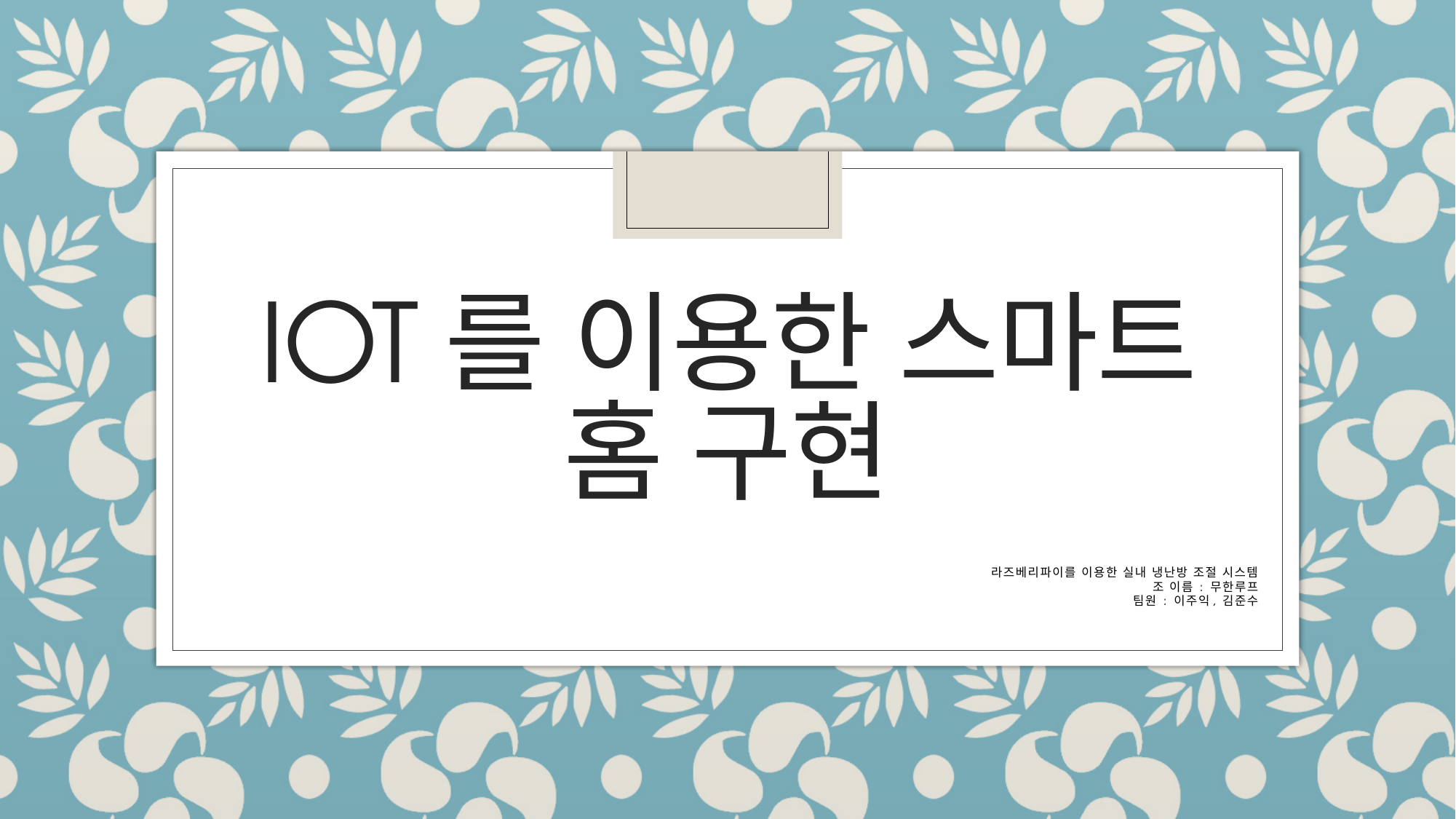

# IOT를 이용한 스마트 홈 구현
라즈베리파이를 이용한 실내 냉난방 조절 시스템
조 이름 : 무한루프
팀원 : 이주익, 김준수